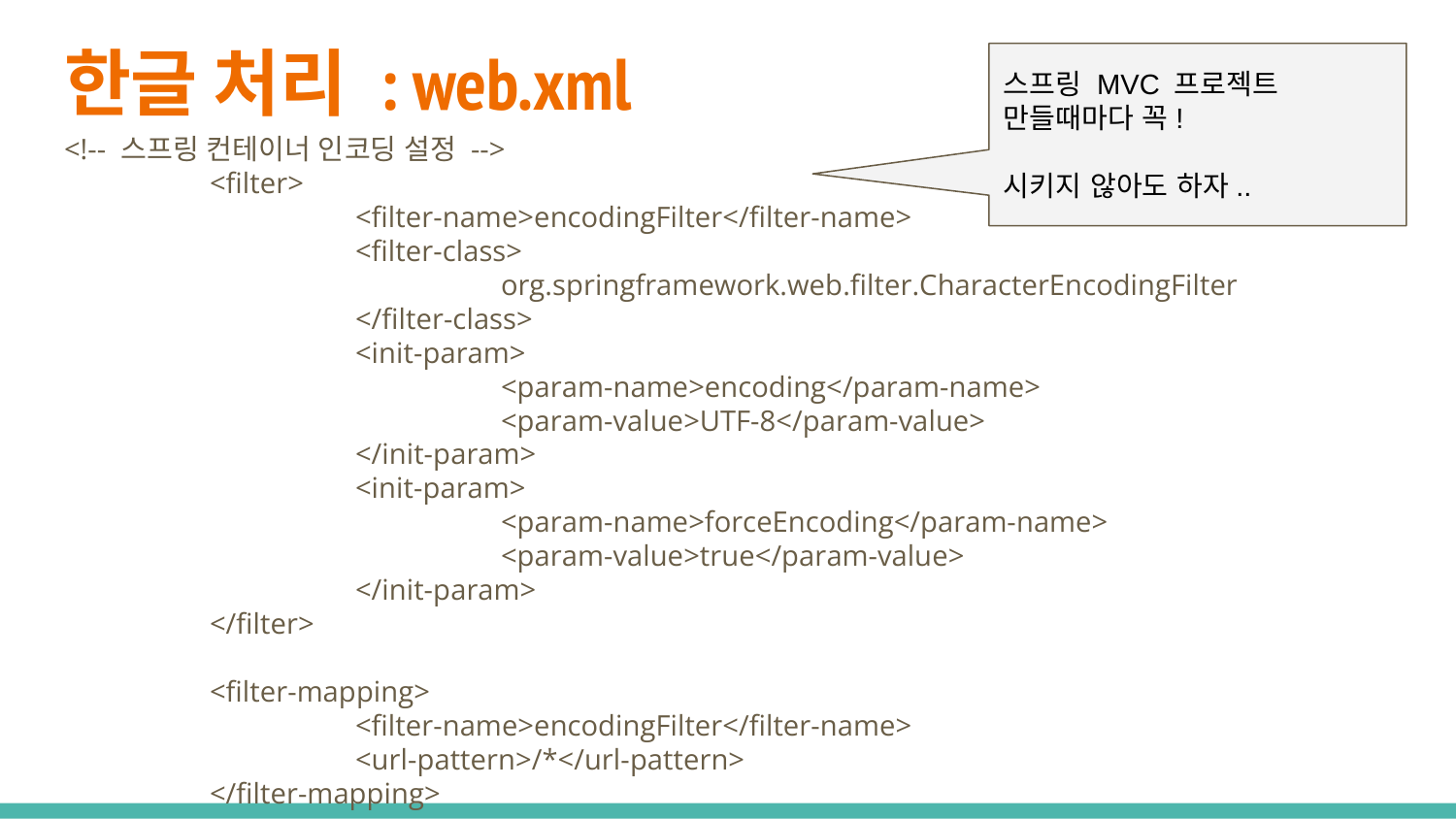

# 한글 처리 : web.xml
스프링 MVC 프로젝트 만들때마다 꼭!

시키지 않아도 하자..
<!-- 스프링 컨테이너 인코딩 설정 -->
	<filter>
		<filter-name>encodingFilter</filter-name>
		<filter-class>
			org.springframework.web.filter.CharacterEncodingFilter
		</filter-class>
		<init-param>
			<param-name>encoding</param-name>
			<param-value>UTF-8</param-value>
		</init-param>
		<init-param>
			<param-name>forceEncoding</param-name>
			<param-value>true</param-value>
		</init-param>
	</filter>

	<filter-mapping>
		<filter-name>encodingFilter</filter-name>
		<url-pattern>/*</url-pattern>
	</filter-mapping>